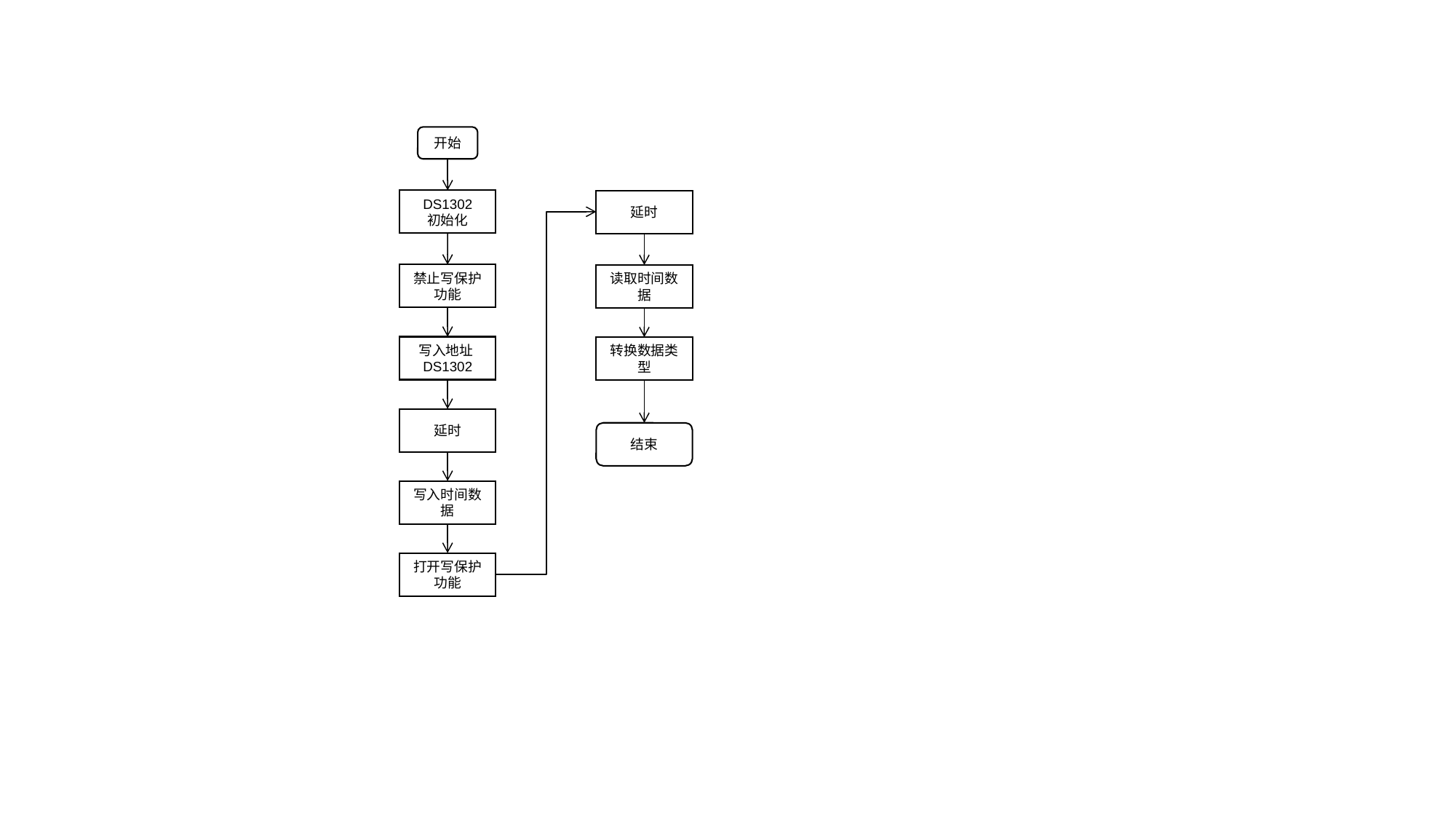

开始
DS1302
初始化
延时
禁止写保护功能
读取时间数据
写入地址DS1302
转换数据类型
延时
结束
写入时间数据
打开写保护功能